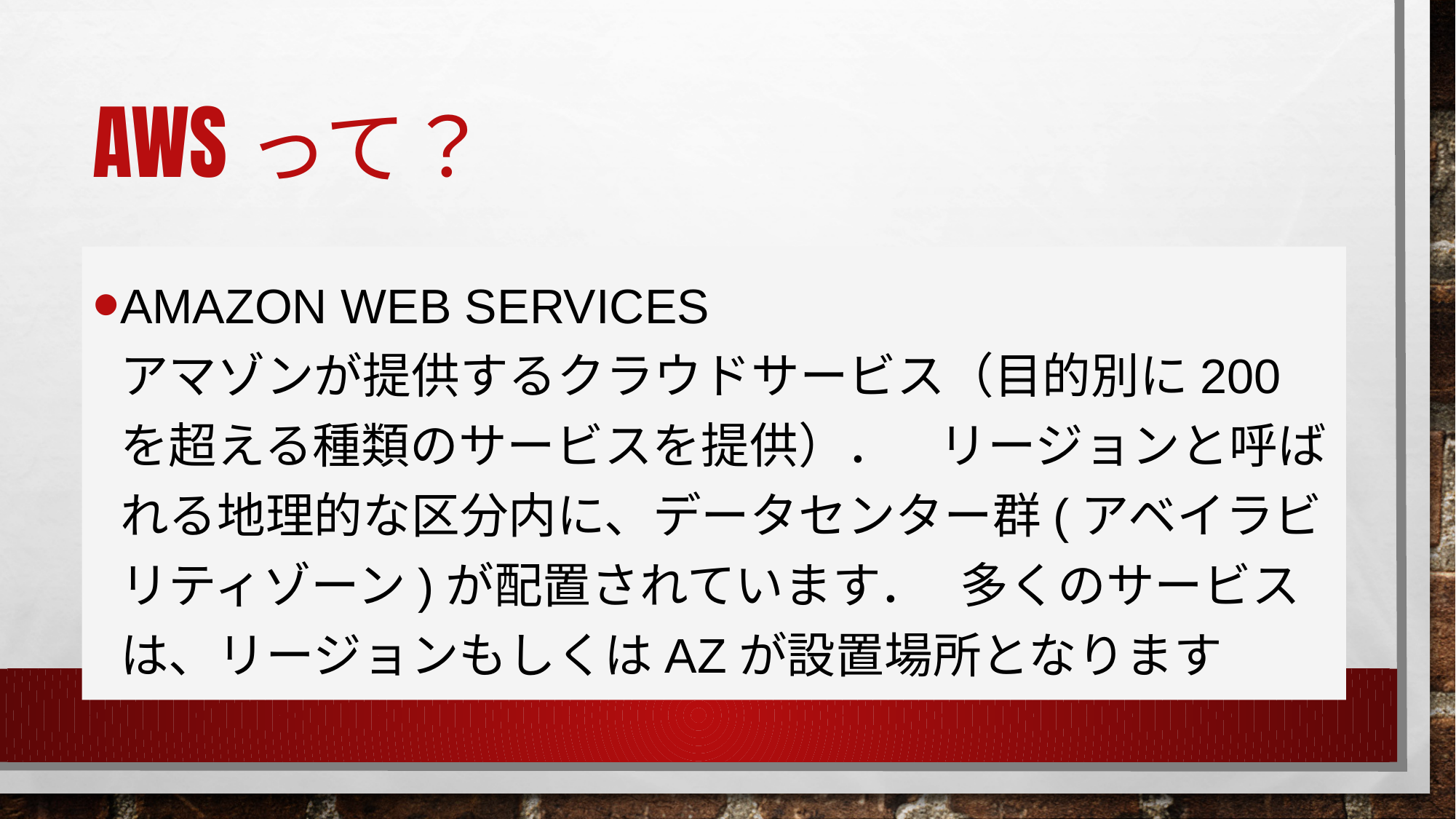

# AWSって？
Amazon Web Services
アマゾンが提供するクラウドサービス（目的別に200を超える種類のサービスを提供）．    リージョンと呼ばれる地理的な区分内に、データセンター群(アベイラビリティゾーン)が配置されています．   多くのサービスは、リージョンもしくはAZが設置場所となります